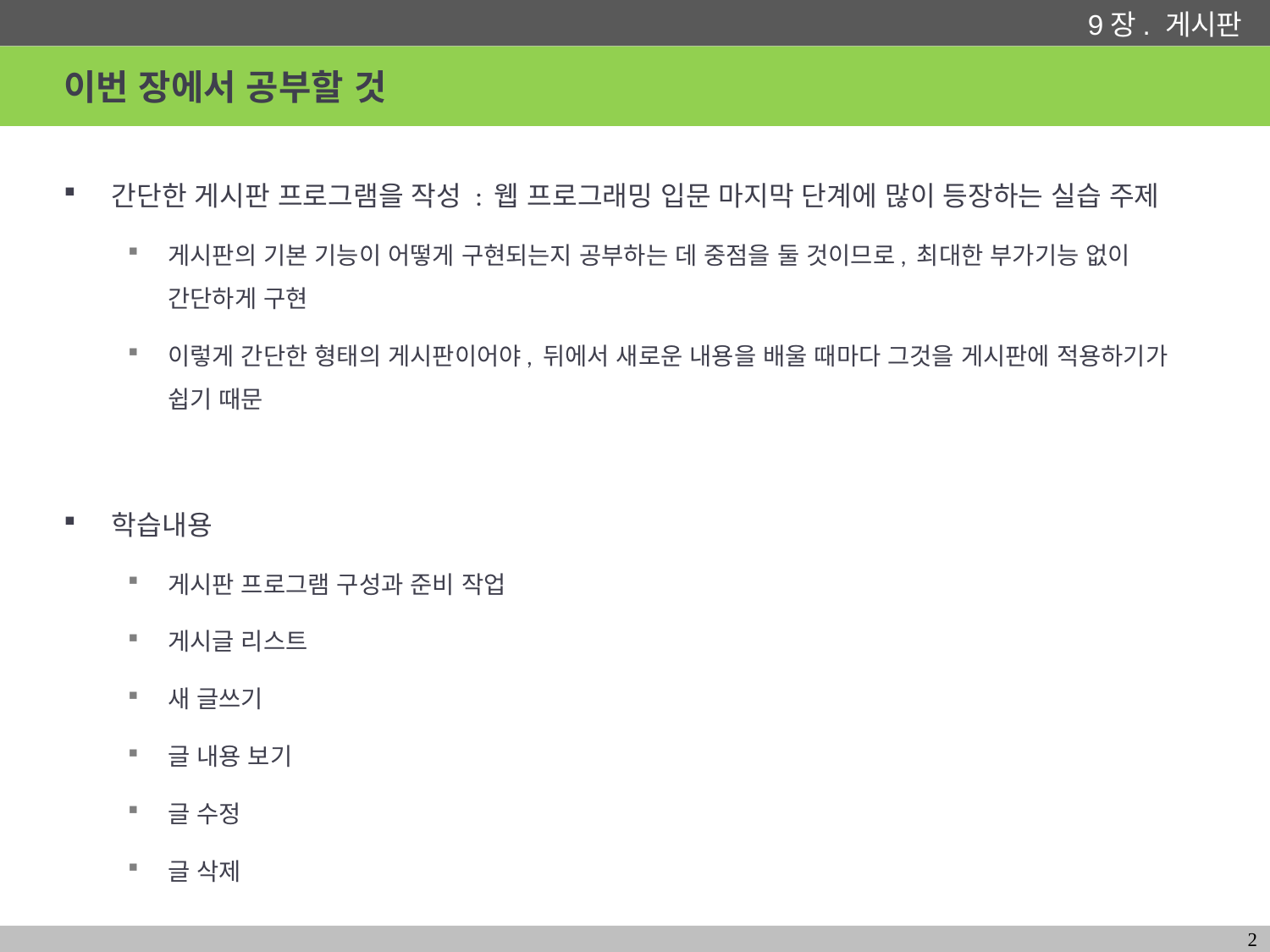

# 이번 장에서 공부할 것
간단한 게시판 프로그램을 작성 : 웹 프로그래밍 입문 마지막 단계에 많이 등장하는 실습 주제
게시판의 기본 기능이 어떻게 구현되는지 공부하는 데 중점을 둘 것이므로, 최대한 부가기능 없이 간단하게 구현
이렇게 간단한 형태의 게시판이어야, 뒤에서 새로운 내용을 배울 때마다 그것을 게시판에 적용하기가 쉽기 때문

학습내용
게시판 프로그램 구성과 준비 작업
게시글 리스트
새 글쓰기
글 내용 보기
글 수정
글 삭제
2